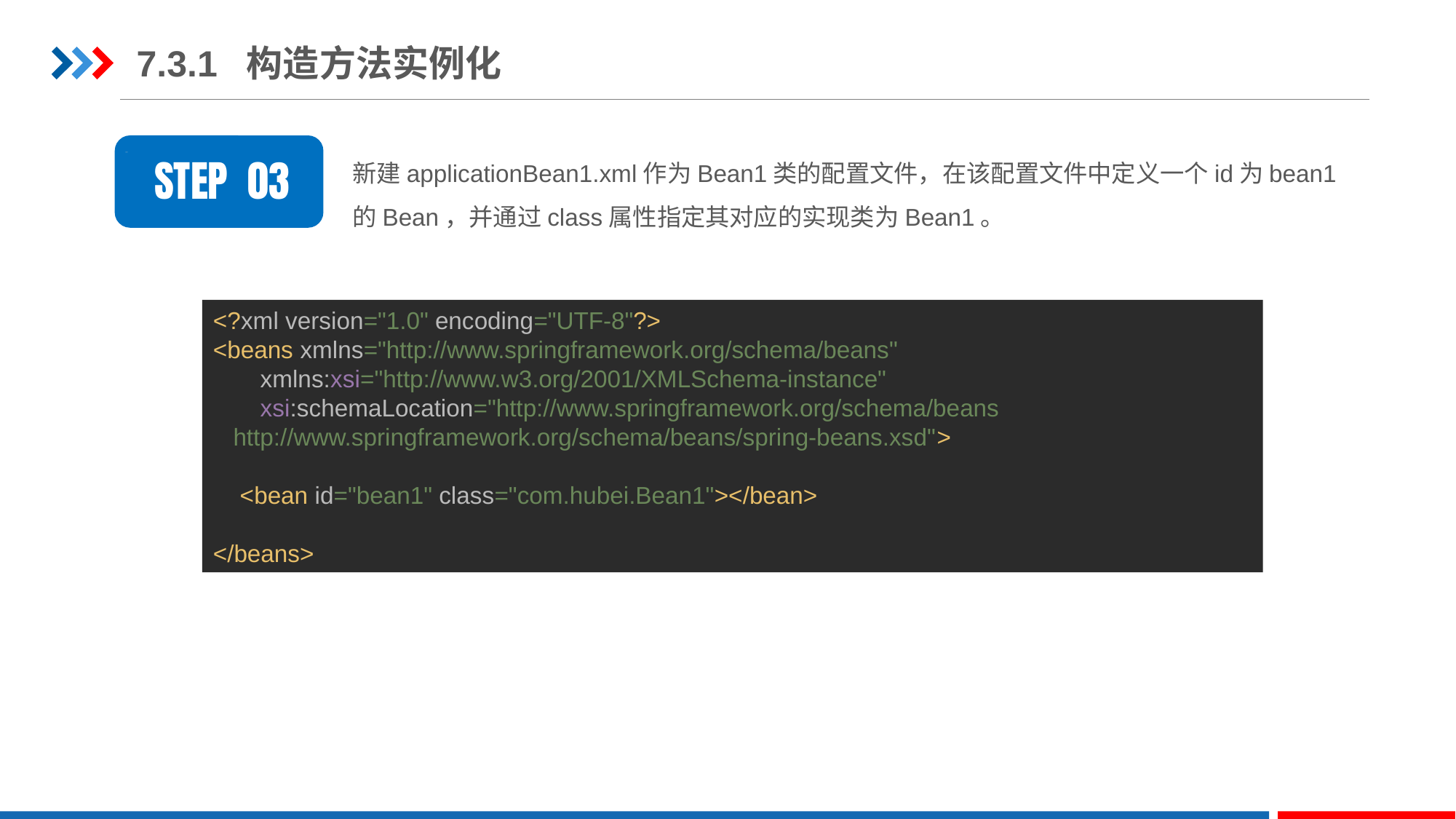

7.3.1  构造方法实例化

新建applicationBean1.xml作为Bean1类的配置文件，在该配置文件中定义一个id为bean1的Bean，并通过class属性指定其对应的实现类为Bean1。
STEP  03
<?xml version="1.0" encoding="UTF-8"?>
<beans xmlns="http://www.springframework.org/schema/beans"
       xmlns:xsi="http://www.w3.org/2001/XMLSchema-instance"
       xsi:schemaLocation="http://www.springframework.org/schema/beans
   http://www.springframework.org/schema/beans/spring-beans.xsd">
    <bean id="bean1" class="com.hubei.Bean1"></bean>
</beans>